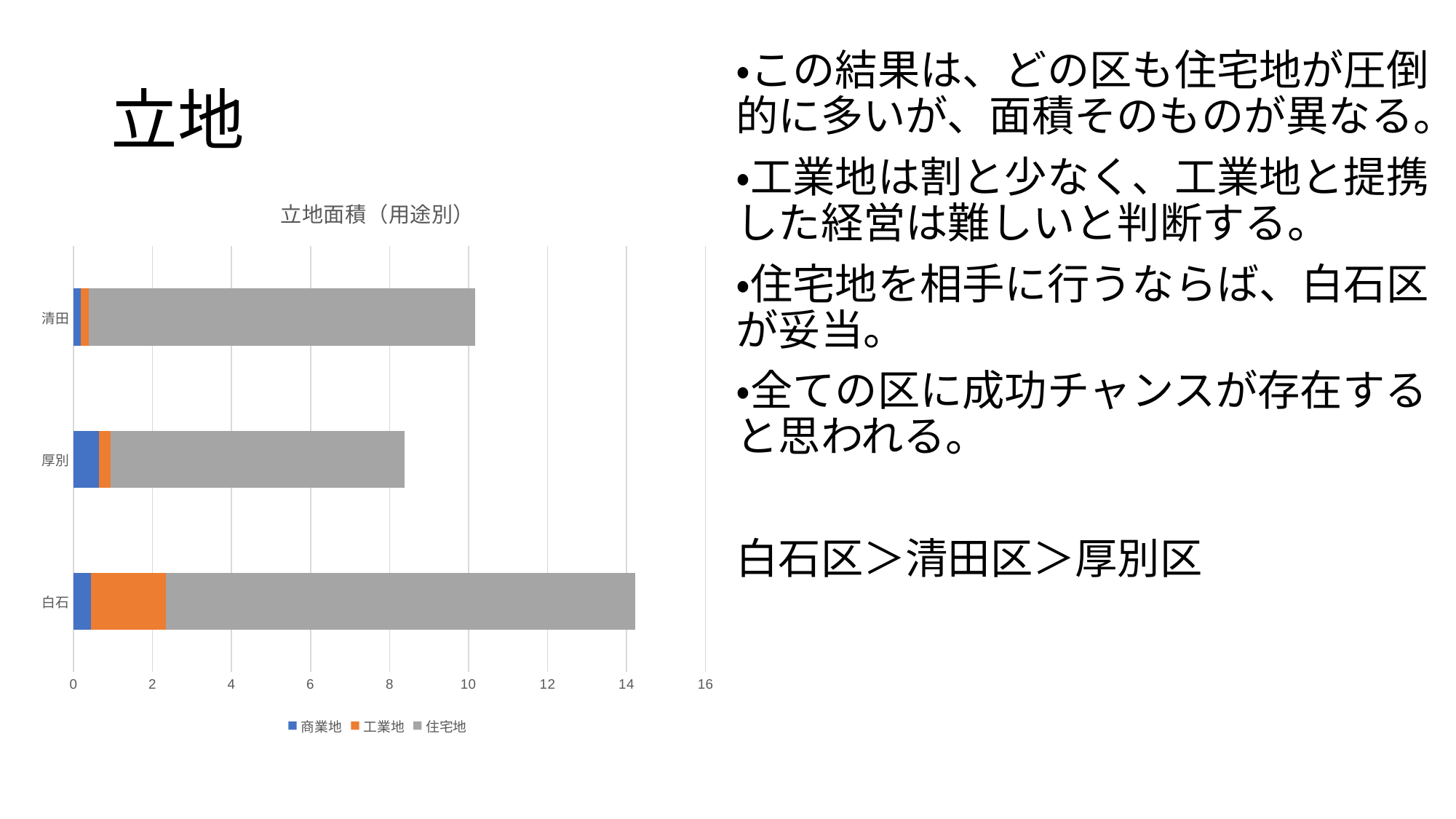

・この結果は、どの区も住宅地が圧倒的に多いが、面積そのものが異なる。
・工業地は割と少なく、工業地と提携した経営は難しいと判断する。
・住宅地を相手に行うならば、白石区が妥当。
・全ての区に成功チャンスが存在すると思われる。

白石区＞清田区＞厚別区
# 立地

### Chart: 立地面積（用途別）

| Category | 商業地 | 工業地 | 住宅地 |
|---|---|---|---|
| 白石 | 0.45 | 1.88 | 11.89 |
| 厚別 | 0.65 | 0.29 | 7.45 |
| 清田 | 0.19 | 0.19 | 9.79 |